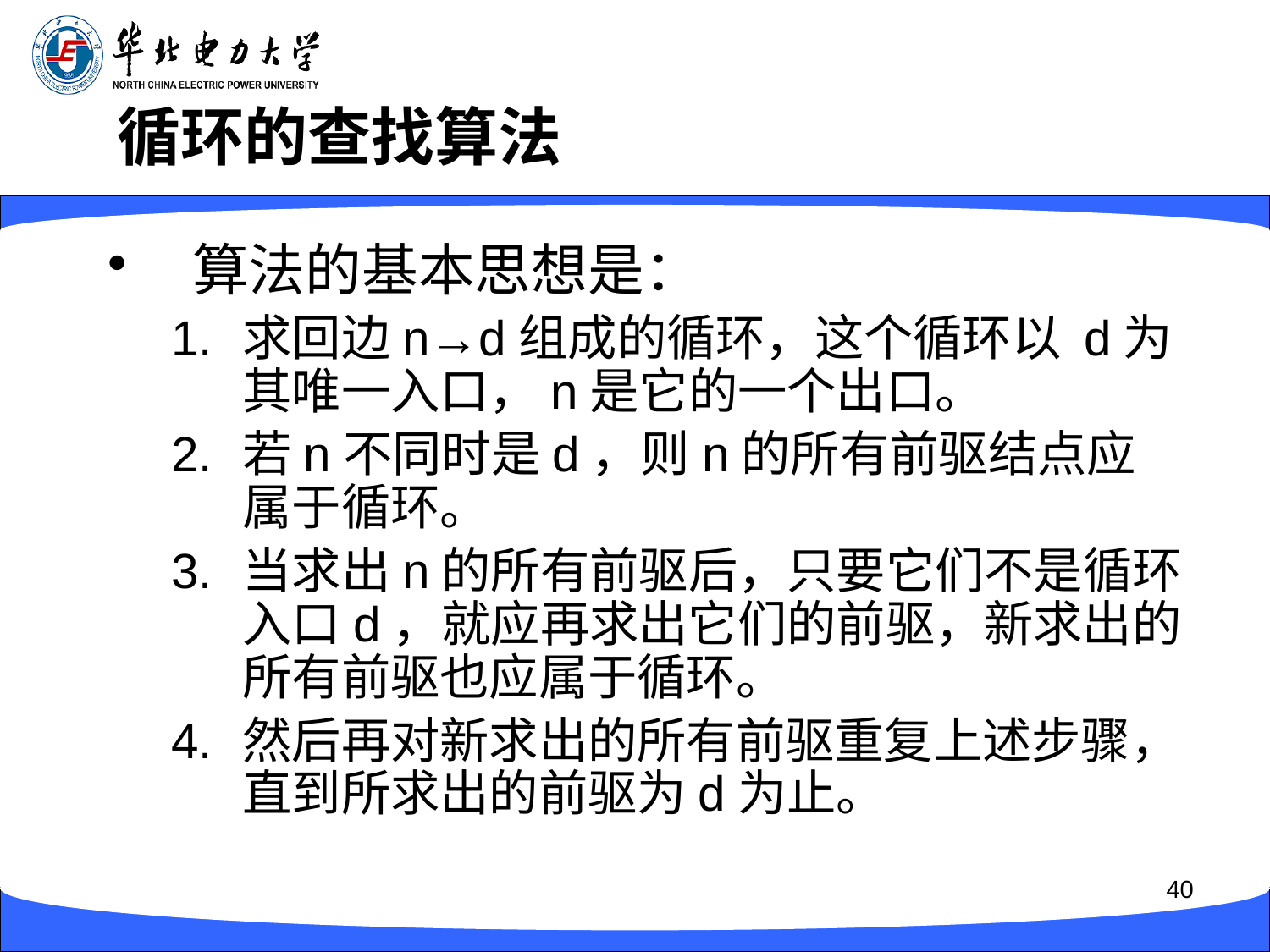

# 循环的查找算法
算法的基本思想是：
求回边n→d组成的循环，这个循环以 d为其唯一入口，n是它的一个出口。
若n不同时是d，则n的所有前驱结点应属于循环。
当求出n的所有前驱后，只要它们不是循环入口d，就应再求出它们的前驱，新求出的所有前驱也应属于循环。
然后再对新求出的所有前驱重复上述步骤，直到所求出的前驱为d为止。
40